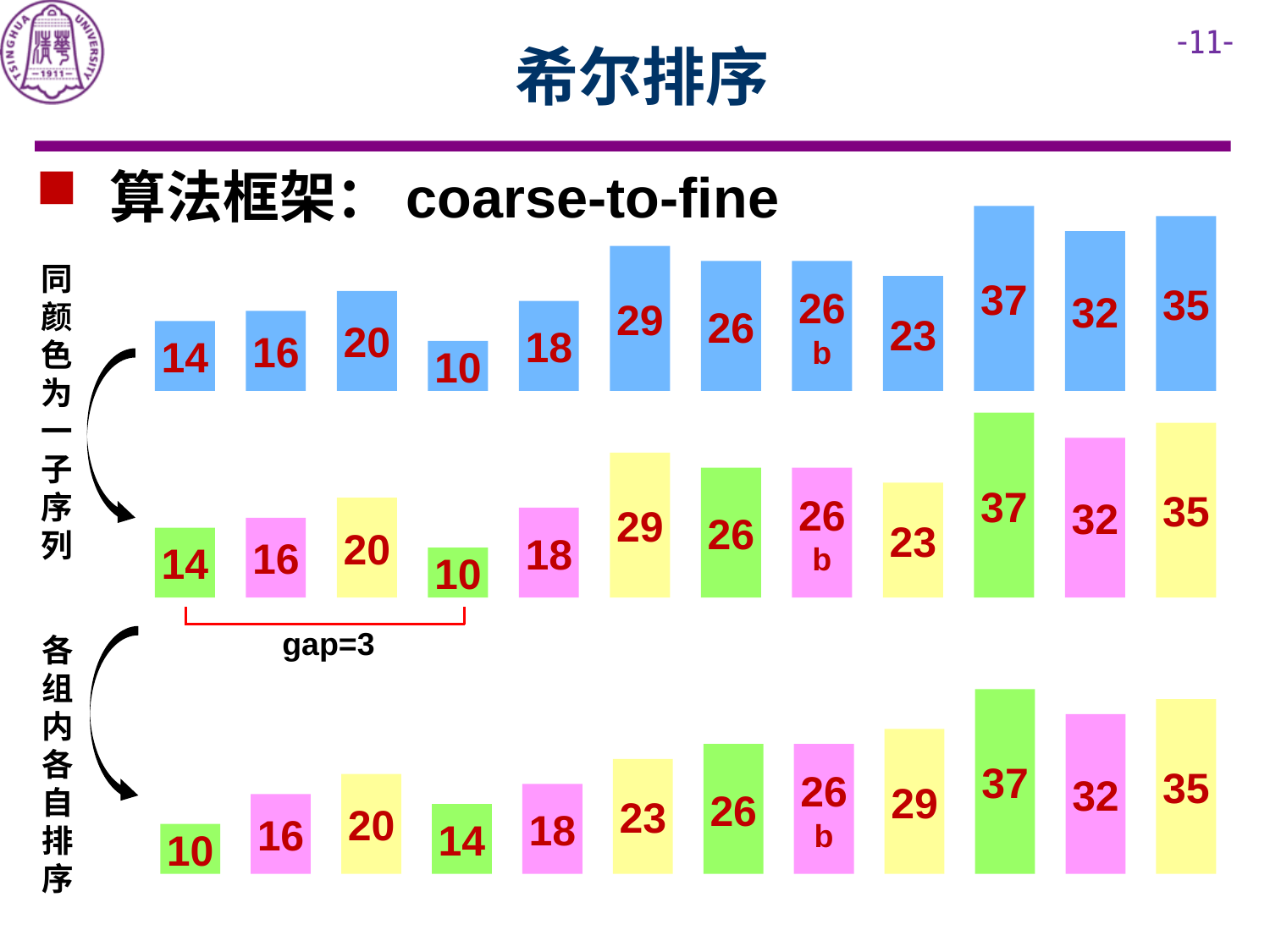

# 希尔排序
 算法框架：coarse-to-fine
37
35
32
29
同颜色为一子序列

26
26
b
23
20
18
16
14
10
37
35
32
29
26
26
b
23
20
18
16
14
10
gap=3
各组内各自排序

37
35
32
29
26
26
b
23
20
18
16
14
10